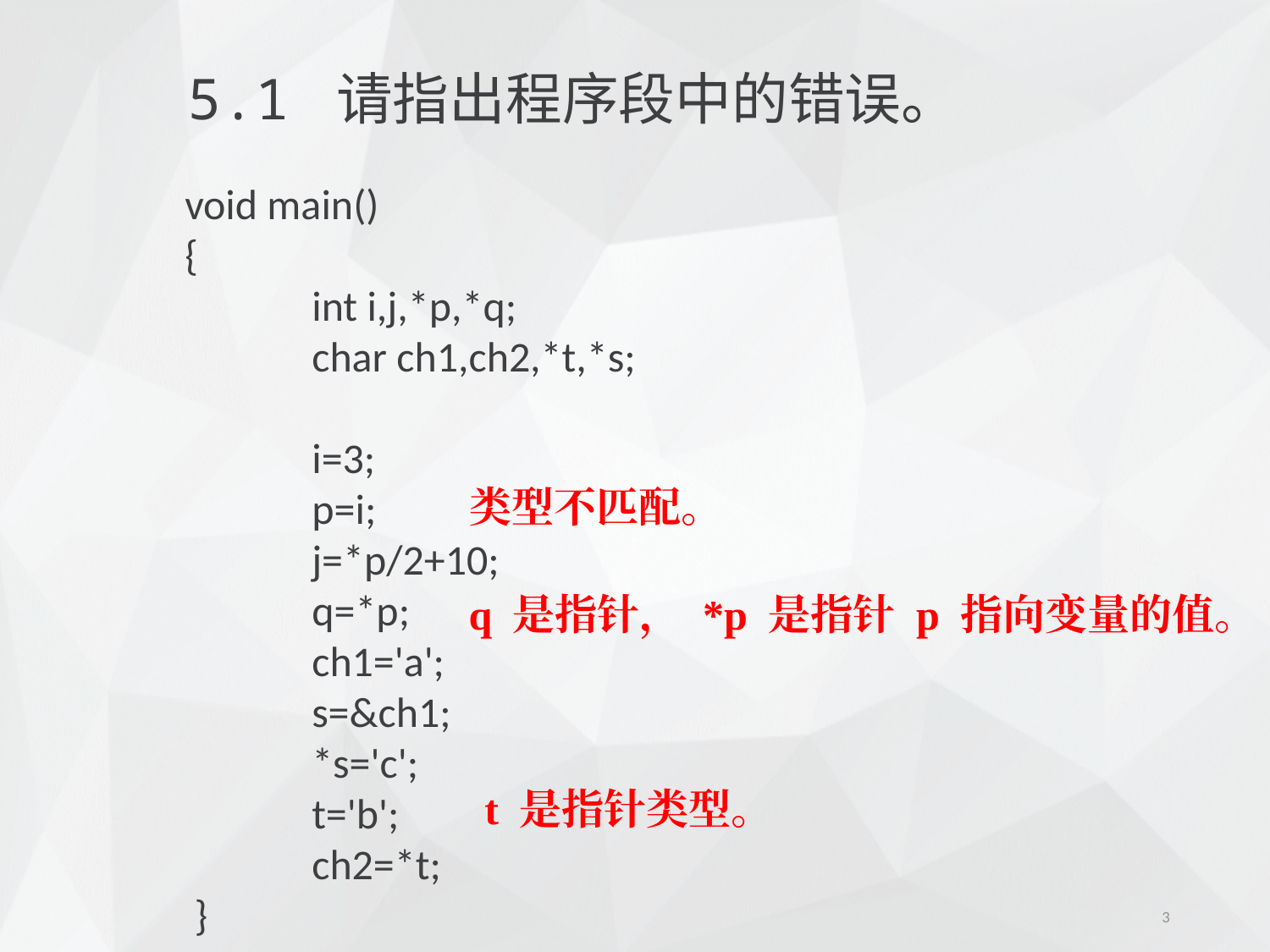

5.1 请指出程序段中的错误。
void main()
{
	int i,j,*p,*q;
	char ch1,ch2,*t,*s;

	i=3;
	p=i;
	j=*p/2+10;
	q=*p;
	ch1='a';
	s=&ch1;
	*s='c';
	t='b';
	ch2=*t;
 }
类型不匹配。
q 是指针， *p 是指针 p 指向变量的值。
t 是指针类型。
3